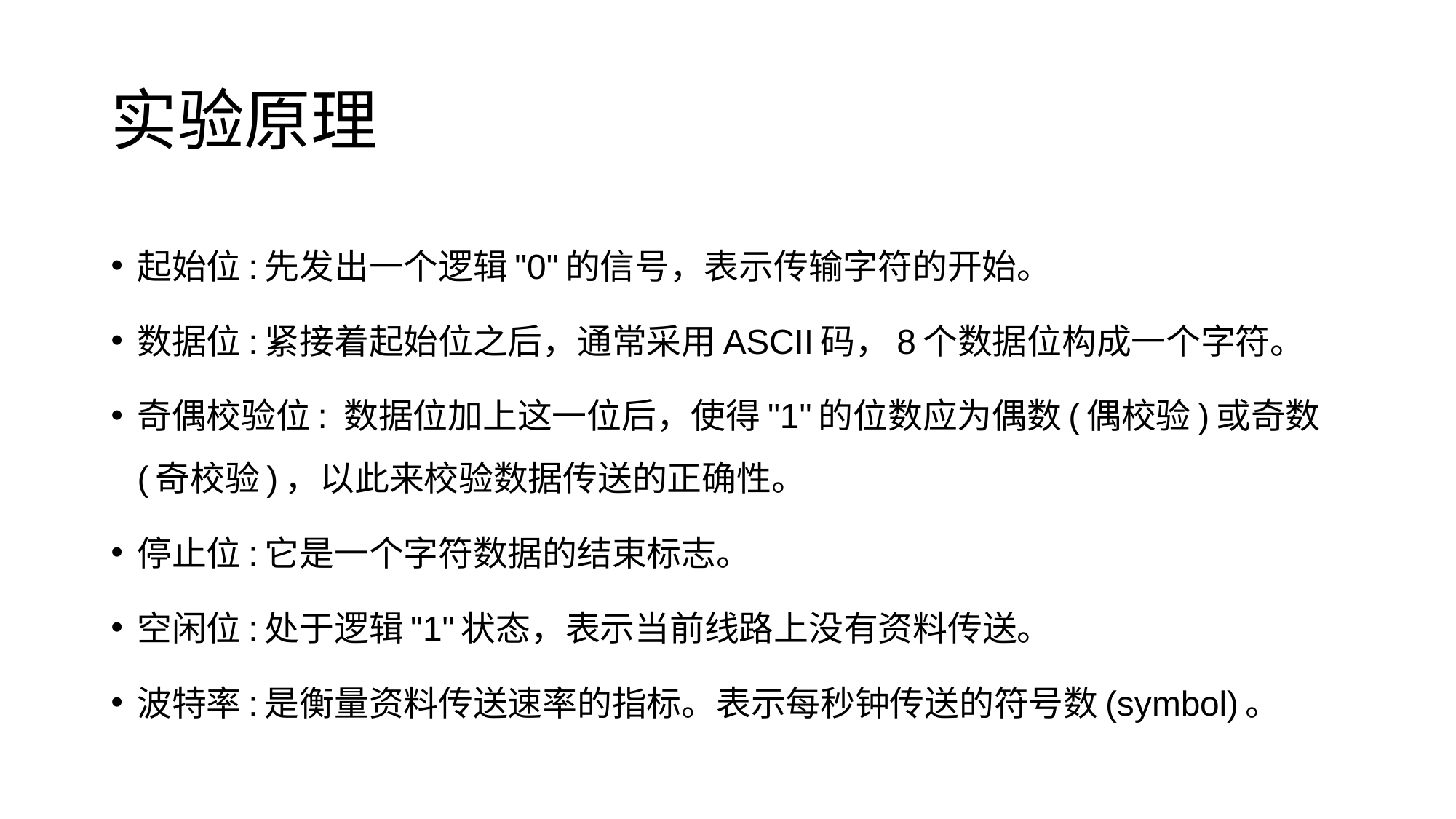

# 实验原理
起始位:先发出一个逻辑"0"的信号，表示传输字符的开始。
数据位:紧接着起始位之后，通常采用ASCII码，8个数据位构成一个字符。
奇偶校验位: 数据位加上这一位后，使得"1"的位数应为偶数(偶校验)或奇数(奇校验)，以此来校验数据传送的正确性。
停止位:它是一个字符数据的结束标志。
空闲位:处于逻辑"1"状态，表示当前线路上没有资料传送。
波特率:是衡量资料传送速率的指标。表示每秒钟传送的符号数(symbol)。